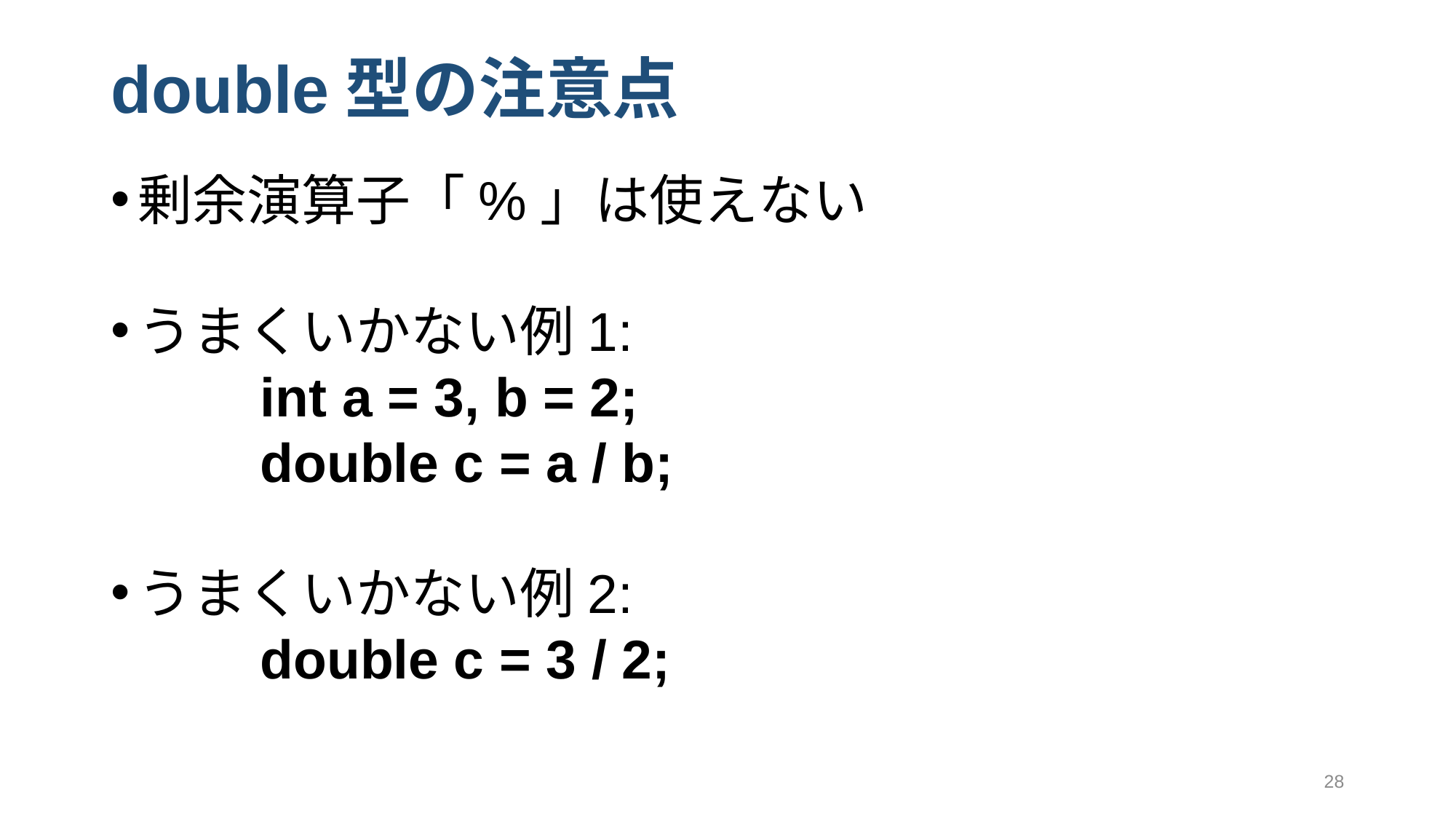

# double型の注意点
剰余演算子「%」は使えない
うまくいかない例1:
　　int a = 3, b = 2;
　　double c = a / b;
うまくいかない例2:
　　double c = 3 / 2;
28